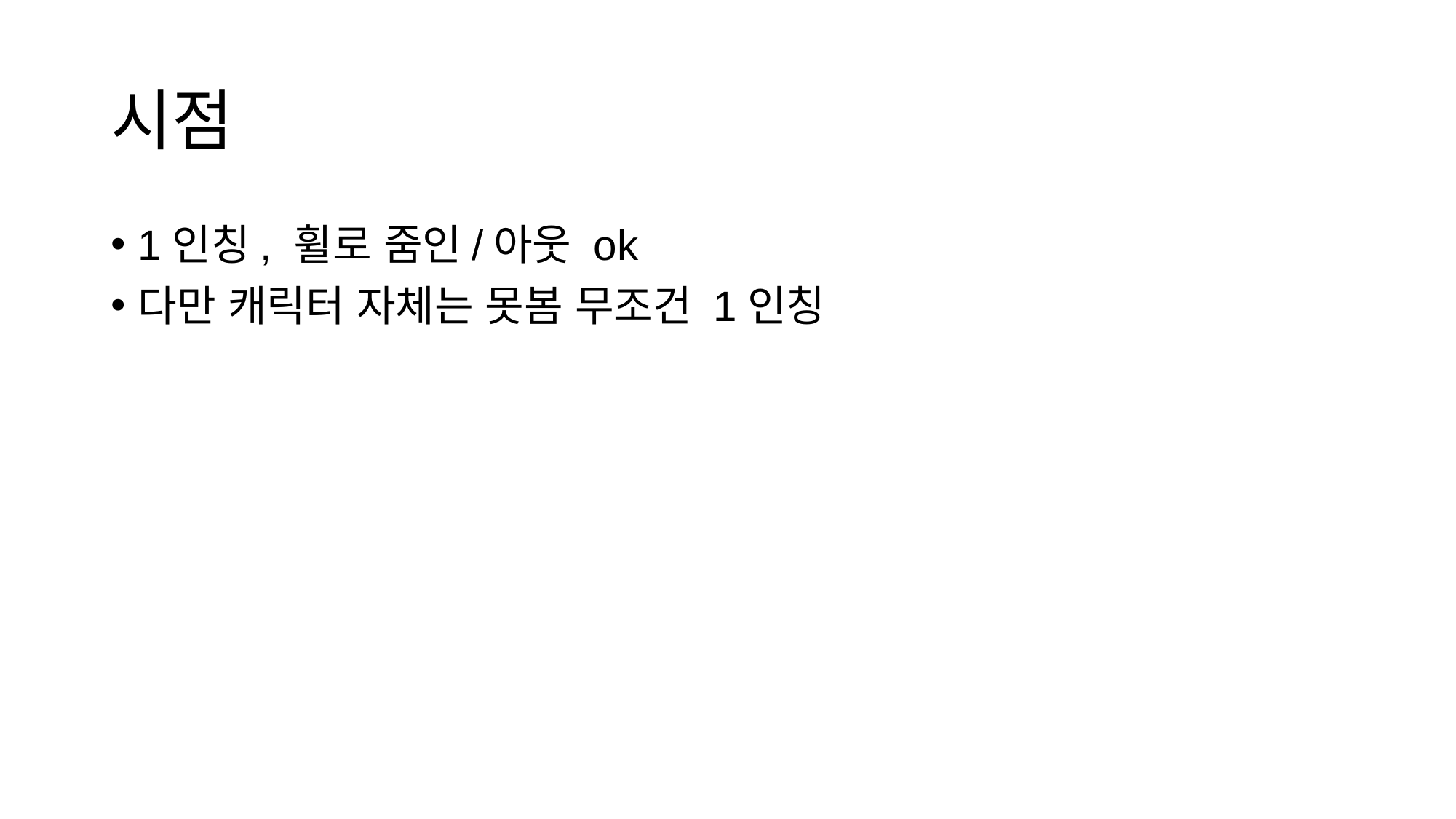

# 시점
1인칭, 휠로 줌인/아웃 ok
다만 캐릭터 자체는 못봄 무조건 1인칭